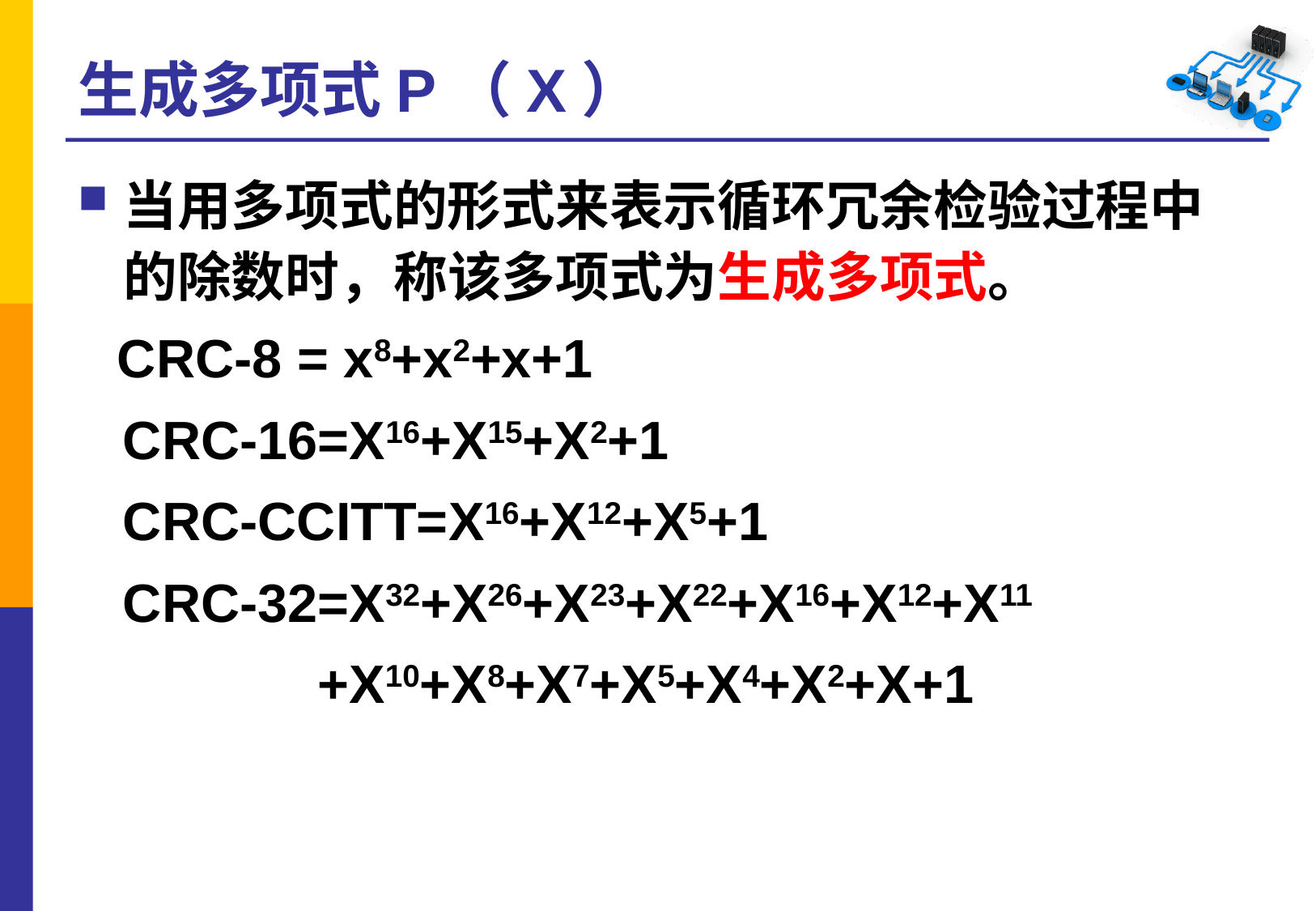

# 生成多项式P（X）
当用多项式的形式来表示循环冗余检验过程中的除数时，称该多项式为生成多项式。
   CRC-8 = x8+x2+x+1
   CRC-16=X16+X15+X2+1
   CRC-CCITT=X16+X12+X5+1
   CRC-32=X32+X26+X23+X22+X16+X12+X11
                +X10+X8+X7+X5+X4+X2+X+1